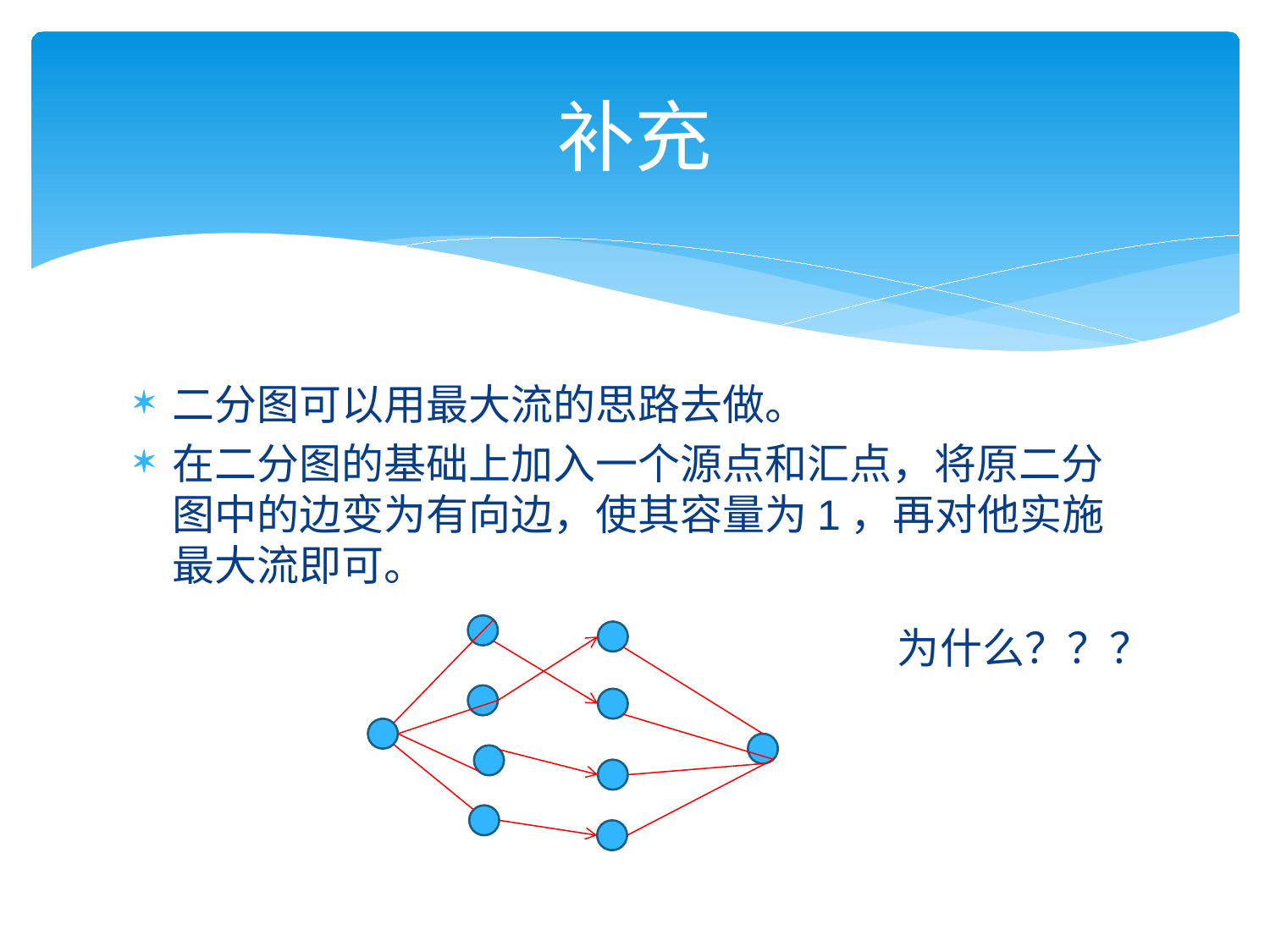

# 补充
二分图可以用最大流的思路去做。
在二分图的基础上加入一个源点和汇点，将原二分图中的边变为有向边，使其容量为1，再对他实施最大流即可。

为什么？？？